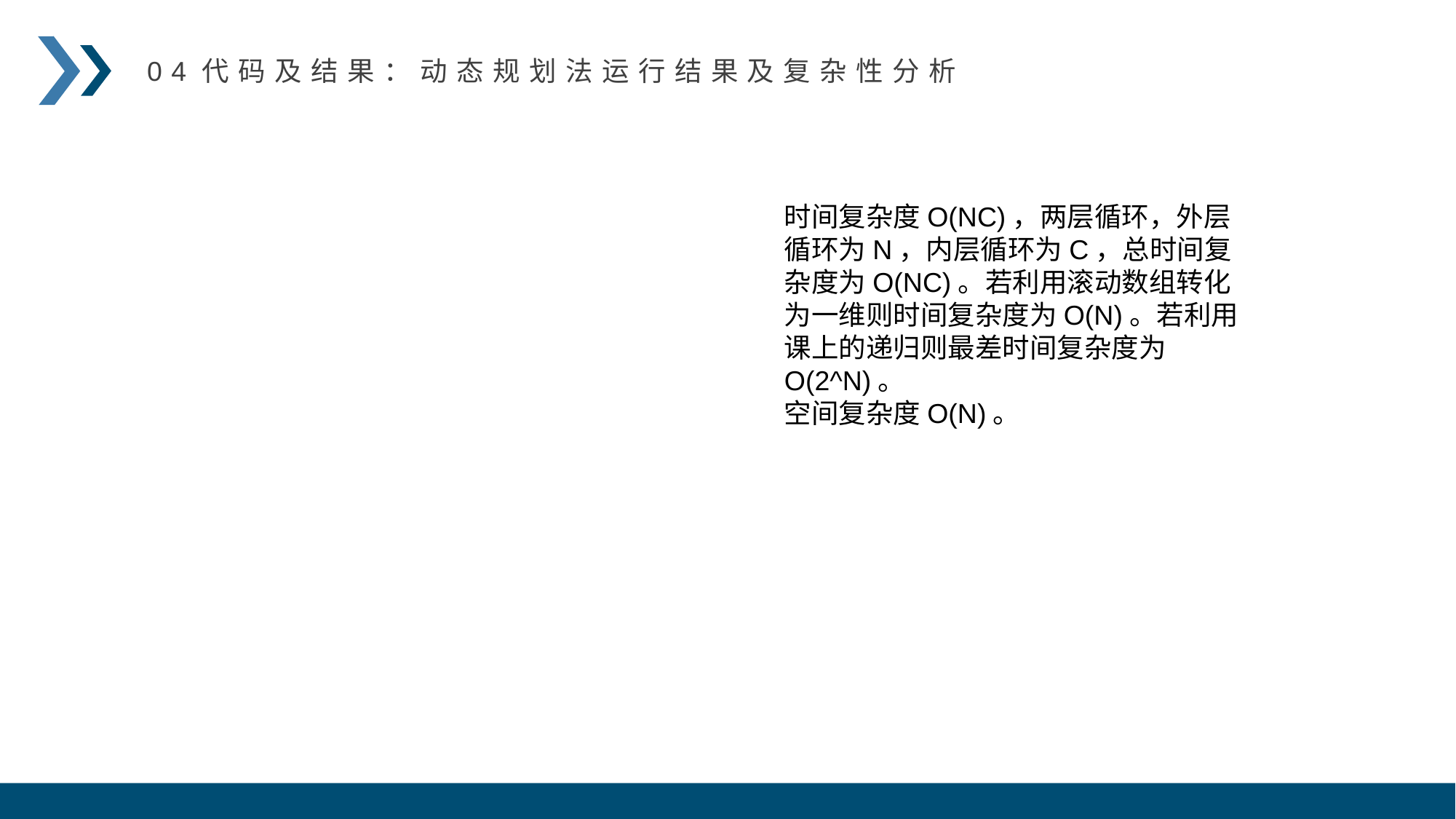

04代码及结果：动态规划法运行结果及复杂性分析

时间复杂度O(NC)，两层循环，外层循环为N，内层循环为C，总时间复杂度为O(NC)。若利用滚动数组转化为一维则时间复杂度为O(N)。若利用课上的递归则最差时间复杂度为O(2^N)。
空间复杂度O(N)。